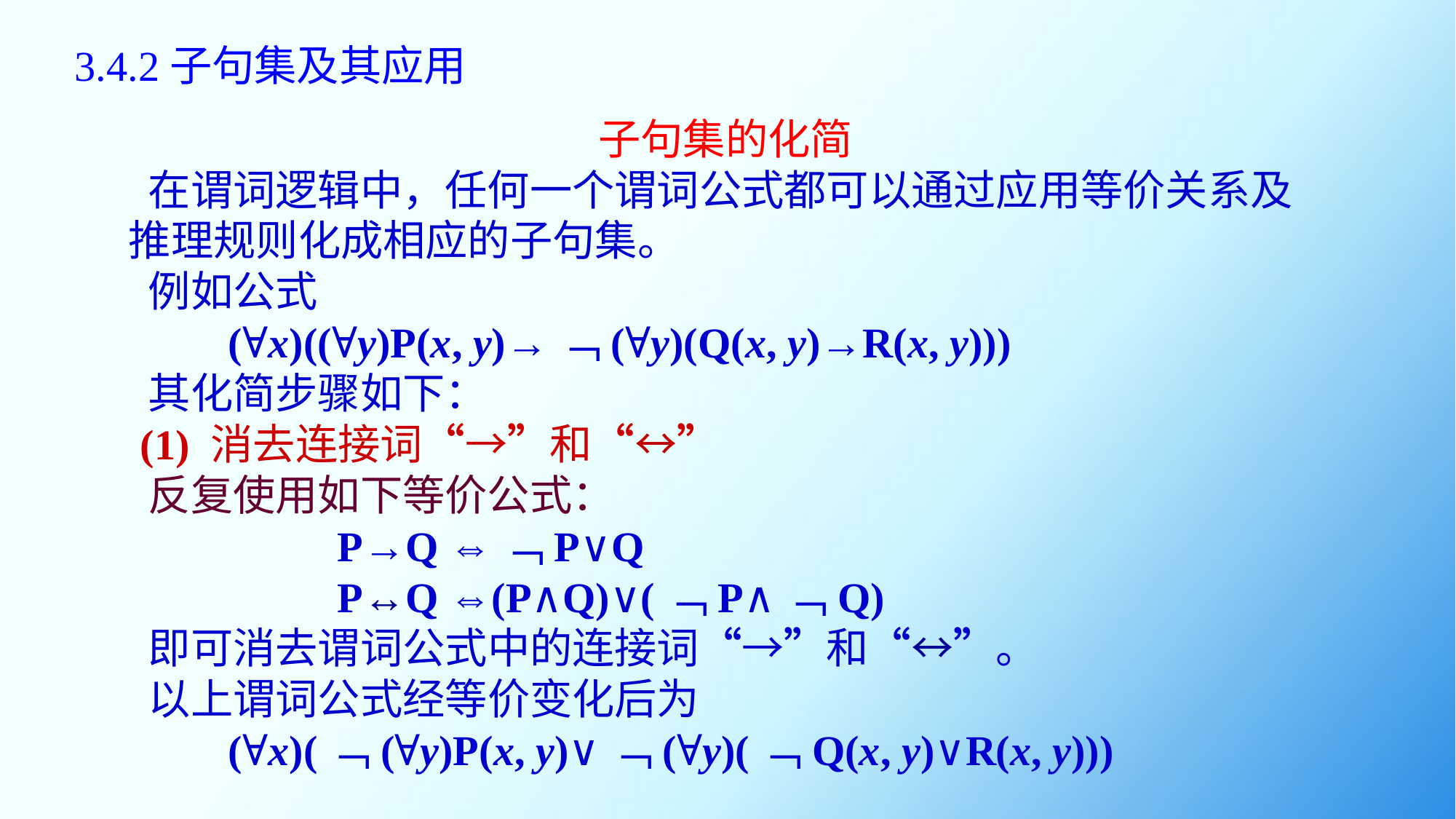

# 3.4.2子句集及其应用
子句集的化简
  在谓词逻辑中，任何一个谓词公式都可以通过应用等价关系及      推理规则化成相应的子句集。
  例如公式
  	(∀x)((∀y)P(x, y)→﹁(∀y)(Q(x, y)→R(x, y)))
  其化简步骤如下：
  (1) 消去连接词“→”和“↔”
  反复使用如下等价公式：
		P→Q ⇔﹁P∨Q
		P↔Q ⇔(P∧Q)∨(﹁P∧﹁Q)
  即可消去谓词公式中的连接词“→”和“↔”。
  以上谓词公式经等价变化后为
	(∀x)(﹁(∀y)P(x, y)∨﹁(∀y)(﹁Q(x, y)∨R(x, y)))